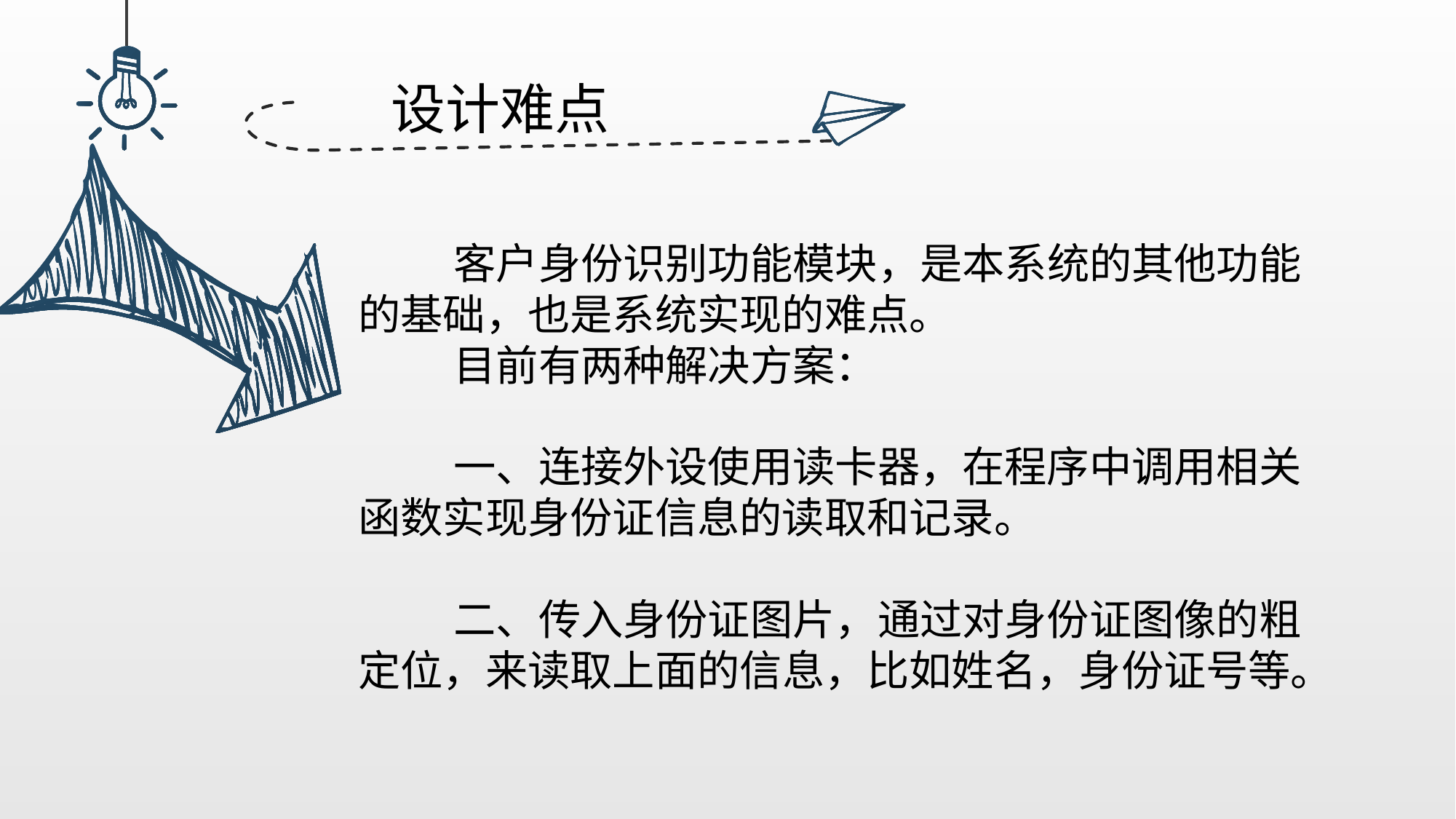

设计难点

         客户身份识别功能模块，是本系统的其他功能的基础，也是系统实现的难点。
         目前有两种解决方案：

         一、连接外设使用读卡器，在程序中调用相关函数实现身份证信息的读取和记录。

         二、传入身份证图片，通过对身份证图像的粗定位，来读取上面的信息，比如姓名，身份证号等。